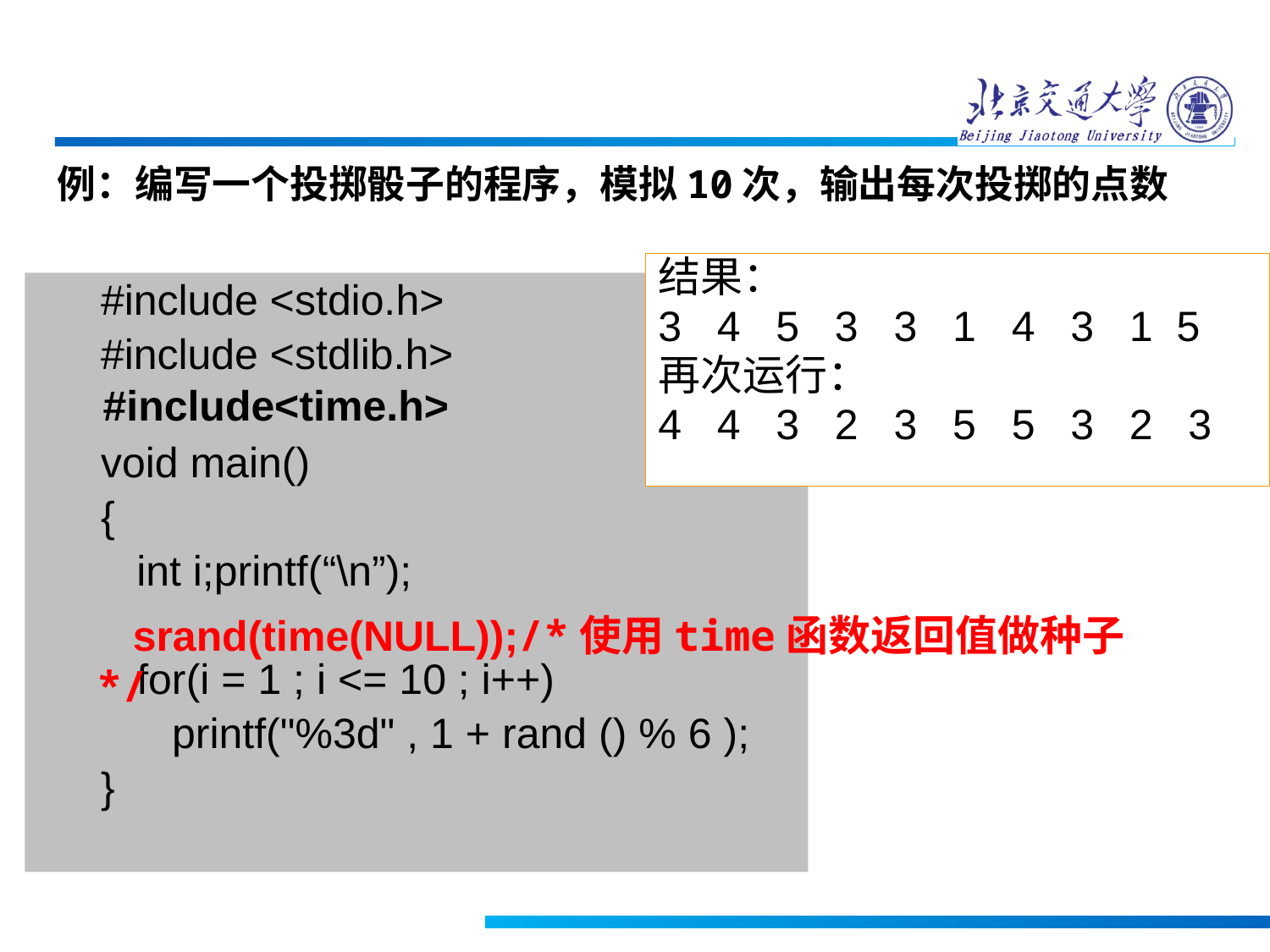

例：编写一个投掷骰子的程序，模拟10次，输出每次投掷的点数
结果：
3   4   5   3   3   1   4   3   1  5
再次运行：
4   4   3   2   3   5   5   3   2   3

#include <stdio.h>
#include <stdlib.h>

void main()
{
   int i;printf(“\n”);

   for(i = 1 ; i <= 10 ; i++)
      printf("%3d" , 1 + rand () % 6 );
}

#include<time.h>
   srand(time(NULL));/*使用time函数返回值做种子*/
69